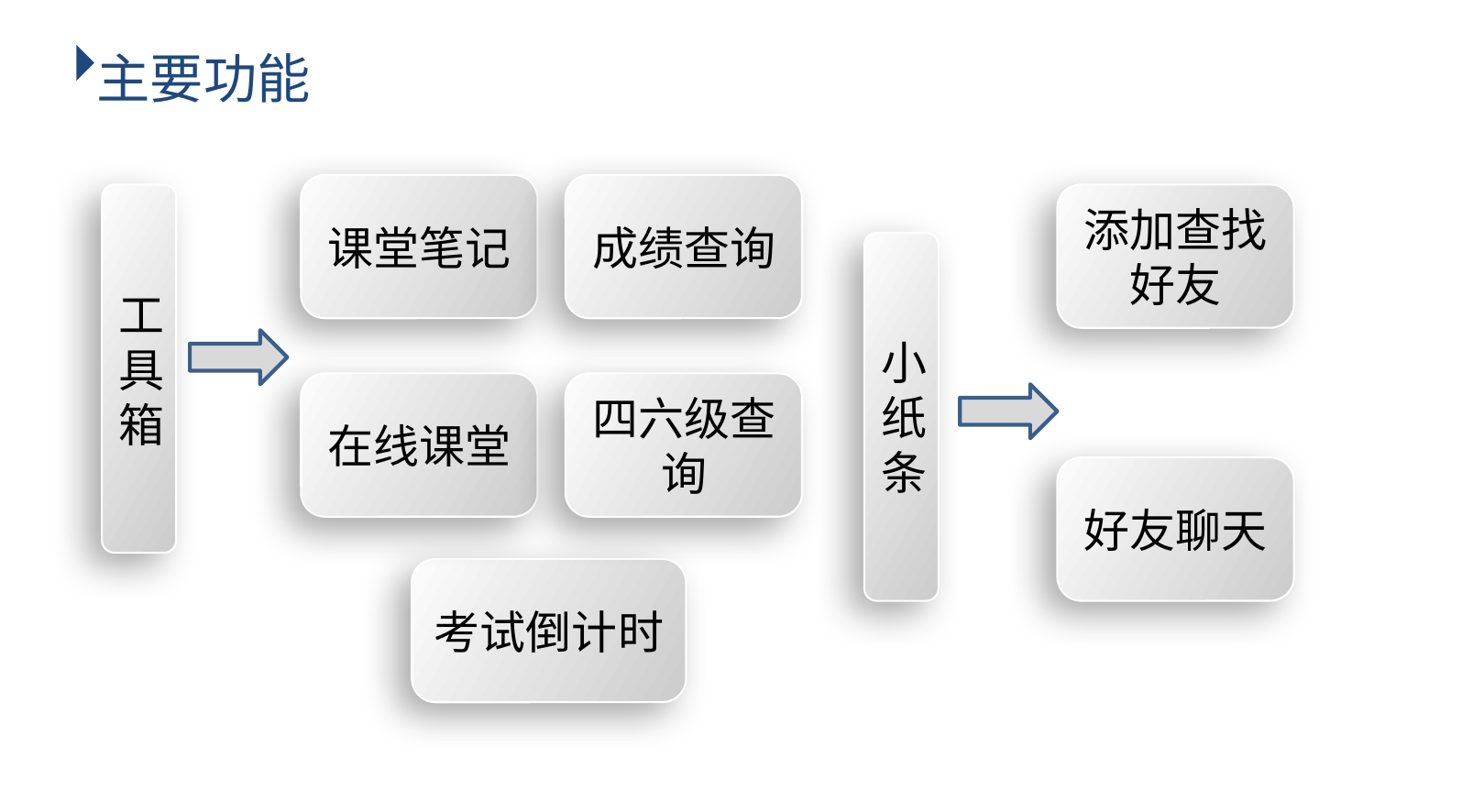

主要功能

课堂笔记
成绩查询
添加查找好友
在线课堂
四六级查询

工具箱
小纸条

好友聊天
考试倒计时